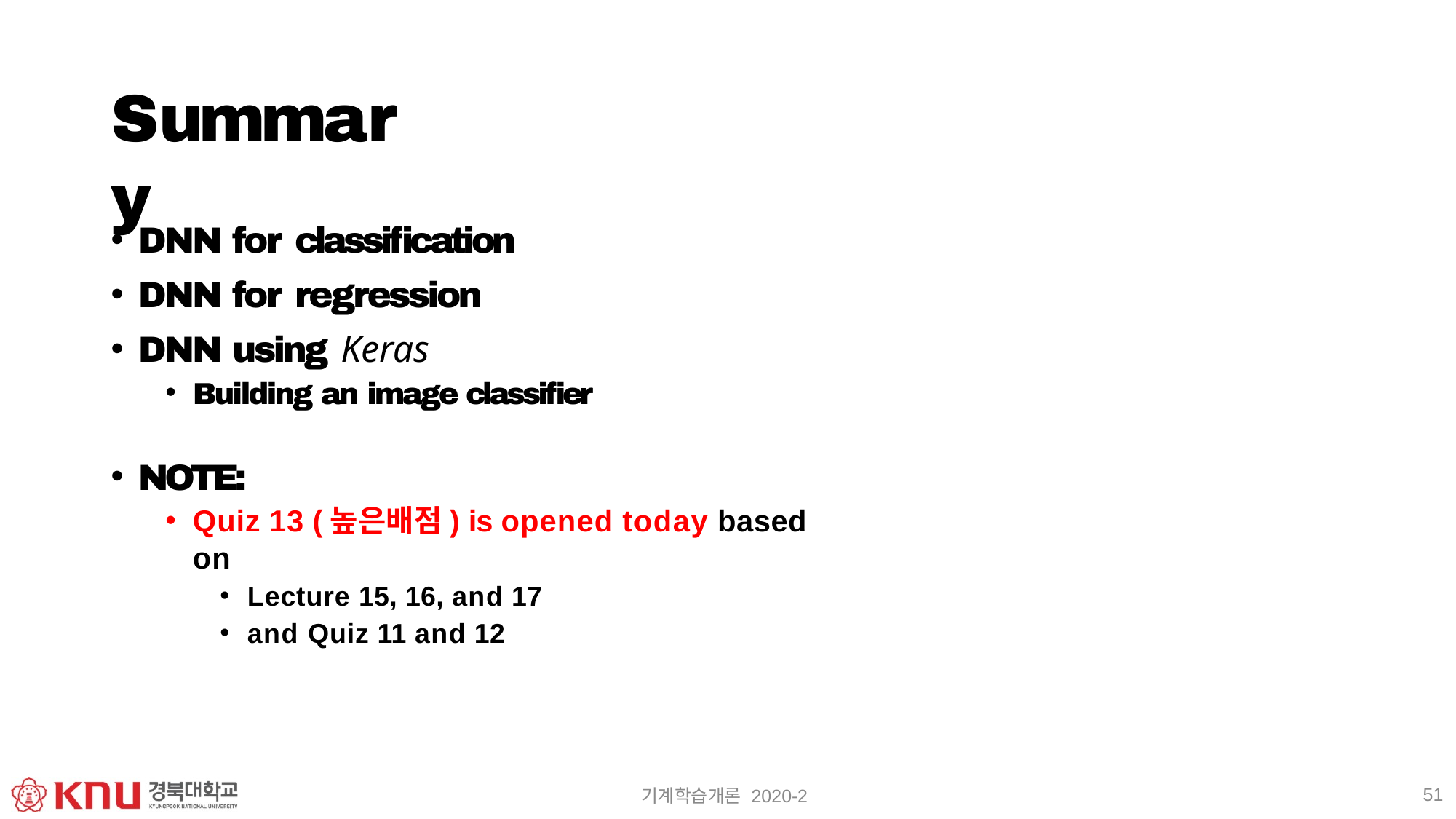

# Summary
DNN for classification
DNN for regression
DNN using Keras
Building an image classifier

NOTE:
Quiz 13 (높은배점) is opened today based on
Lecture 15, 16, and 17
and Quiz 11 and 12
51
기계학습개론 2020-2